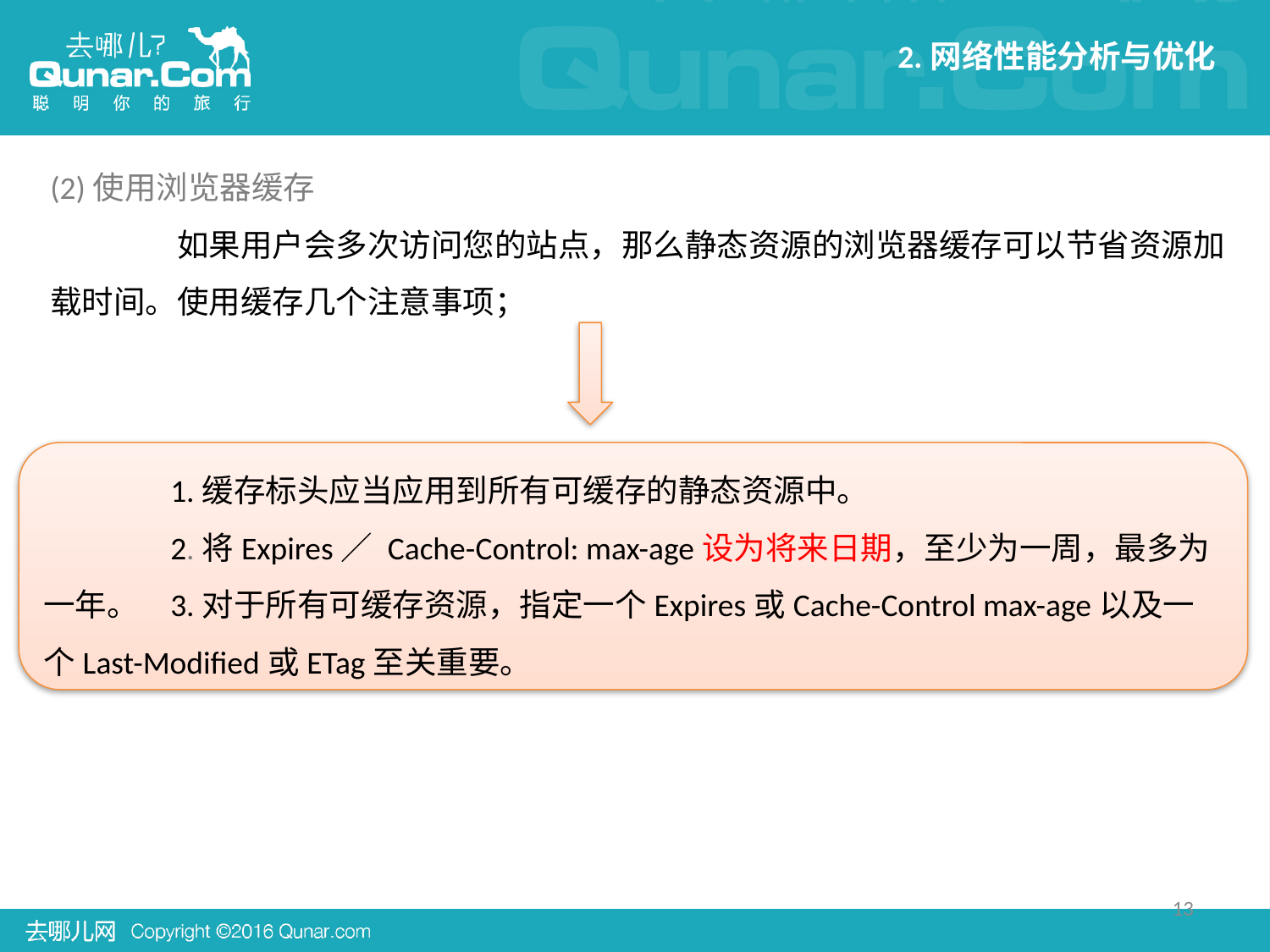

2.网络性能分析与优化
(2)使用浏览器缓存
	如果用户会多次访问您的站点，那么静态资源的浏览器缓存可以节省资源加载时间。使用缓存几个注意事项；

	1.缓存标头应当应用到所有可缓存的静态资源中。
	2.将Expires／ Cache-Control: max-age设为将来日期，至少为一周，最多为一年。	3.对于所有可缓存资源，指定一个Expires或Cache-Control max-age以及一个Last-Modified或ETag至关重要。
13